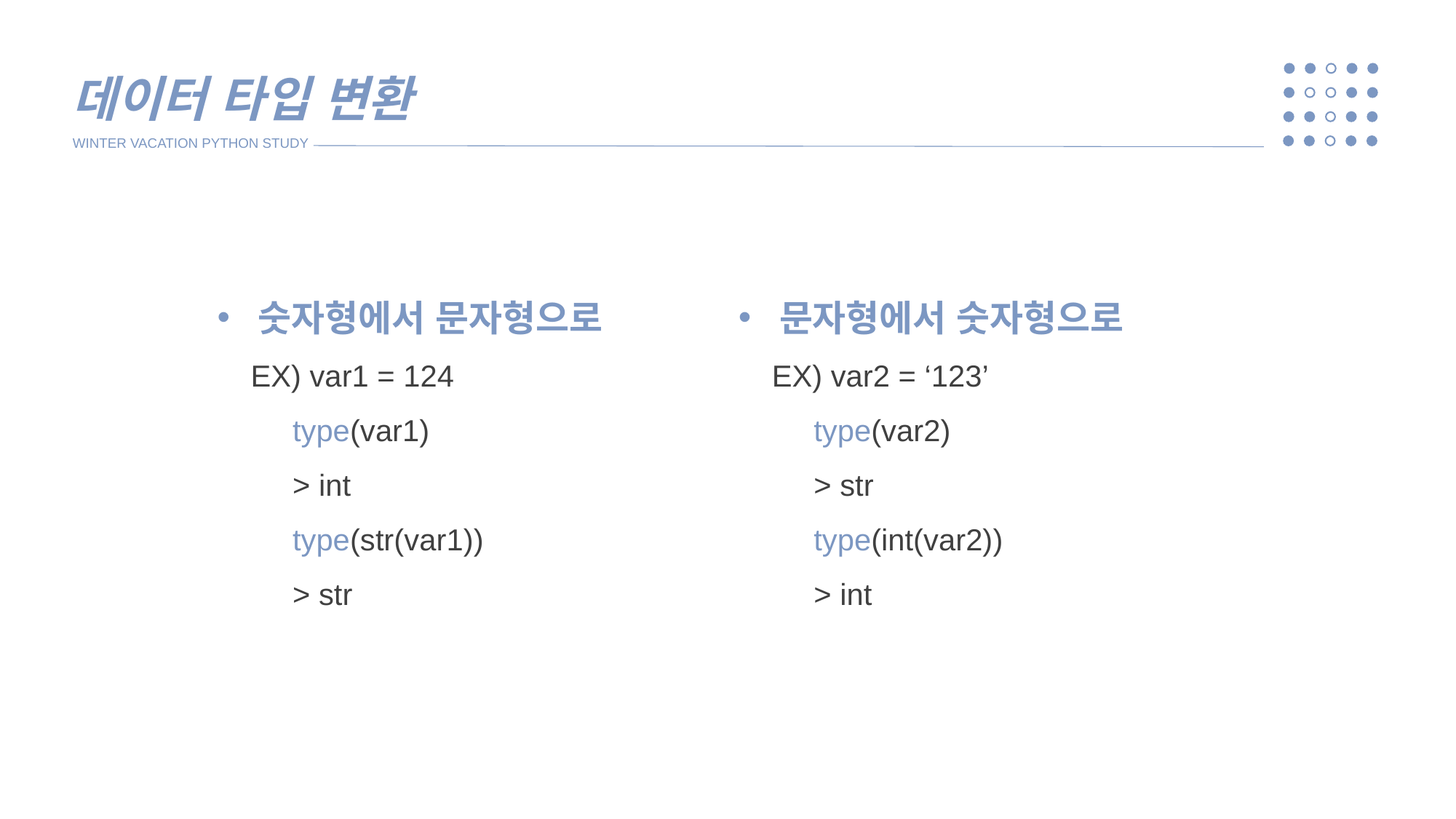

데이터 타입 변환
WINTER VACATION PYTHON STUDY

숫자형에서 문자형으로
    EX) var1 = 124
         type(var1)
         > int
         type(str(var1))
         > str

문자형에서 숫자형으로
    EX) var2 = ‘123’
         type(var2)
         > str
         type(int(var2))
         > int